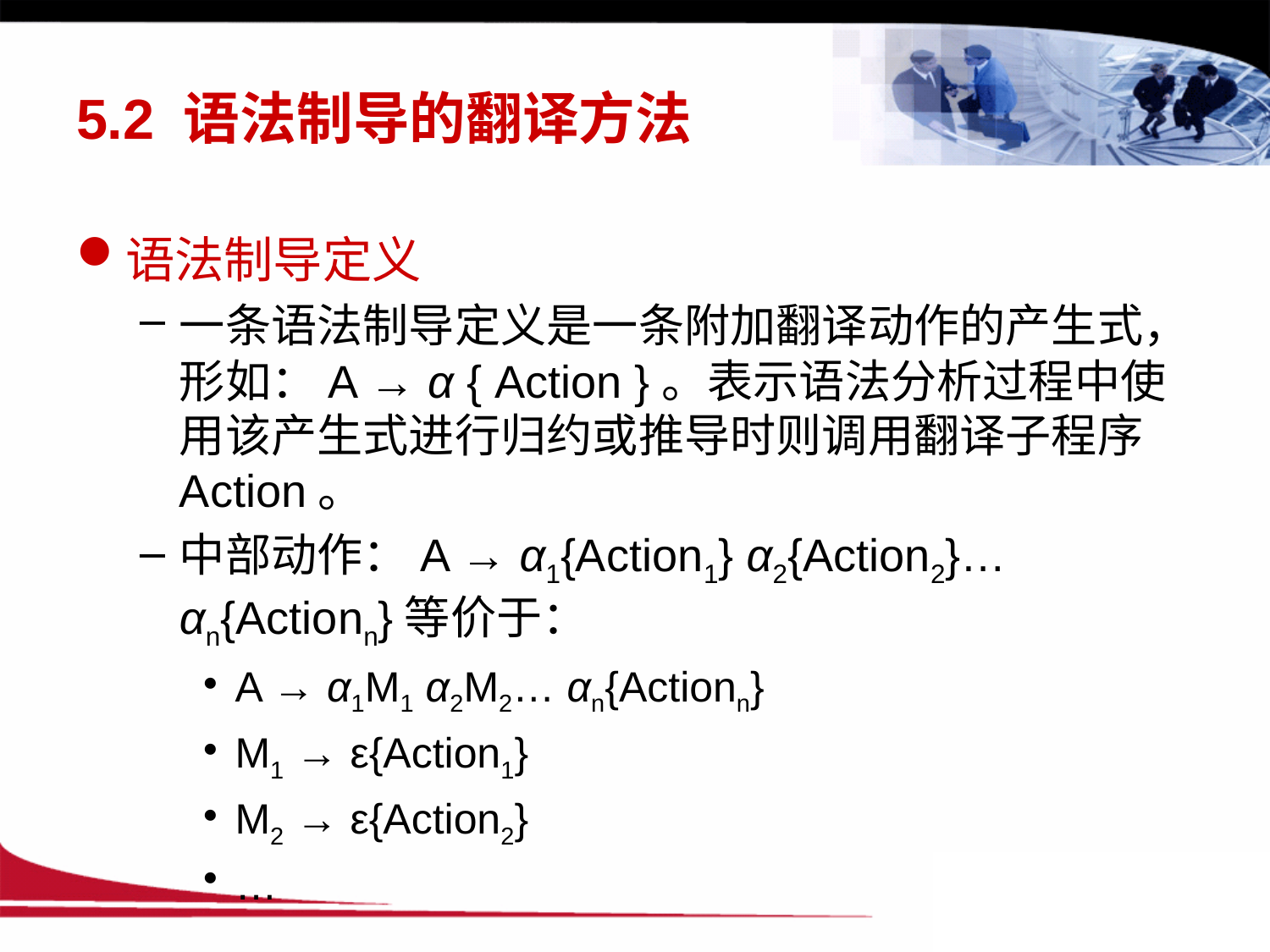

# 5.2 语法制导的翻译方法
语法制导定义
一条语法制导定义是一条附加翻译动作的产生式，形如：A → α { Action }。表示语法分析过程中使用该产生式进行归约或推导时则调用翻译子程序Action。
中部动作：A → α1{Action1} α2{Action2}… αn{Actionn}等价于：
A → α1M1 α2M2… αn{Actionn}
M1 → ε{Action1}
M2 → ε{Action2}
…